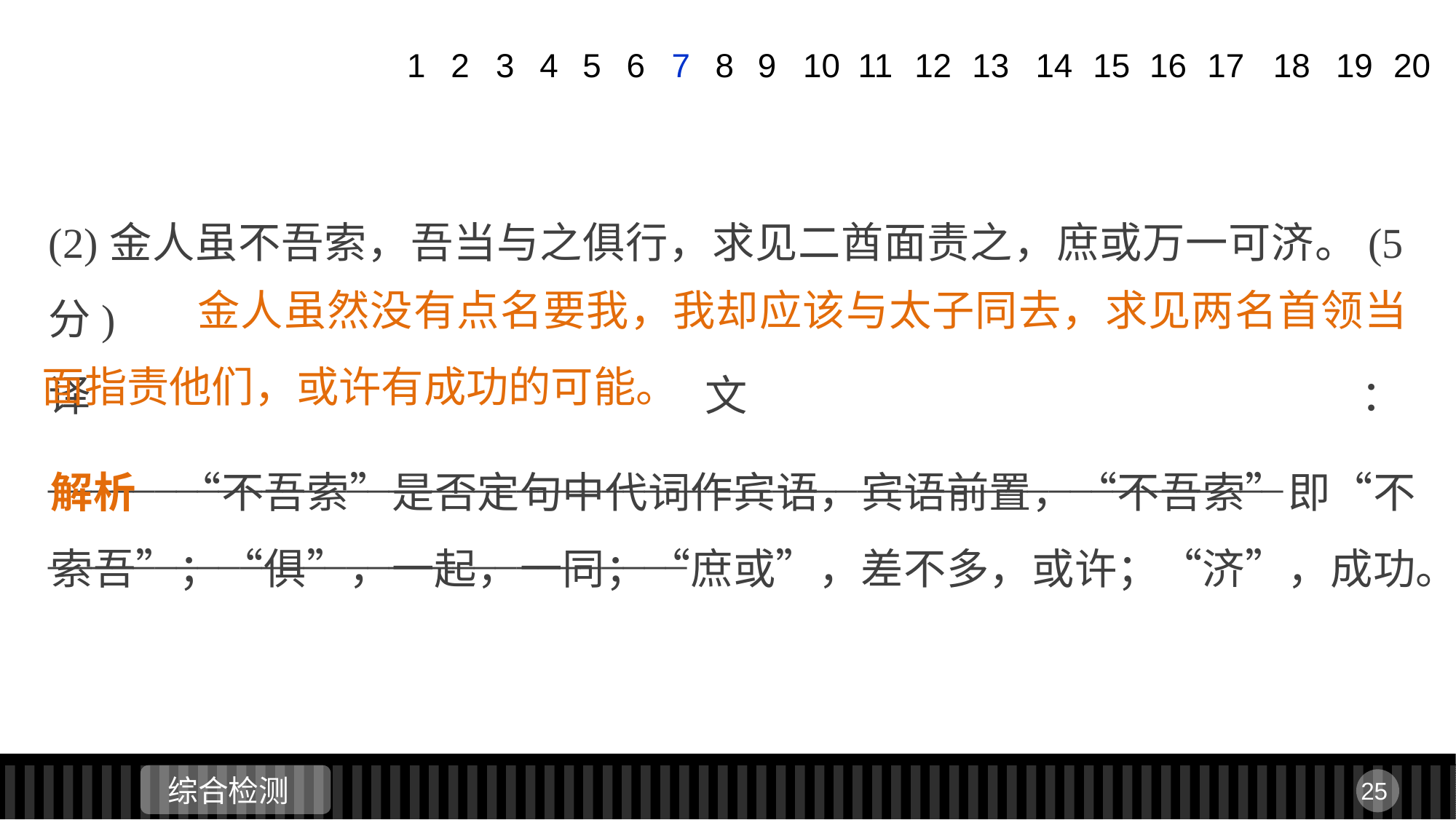

1
2
3
4
5
6
7
8
9
11
12
13
14
15
16
17
18
19
20
10
(2)金人虽不吾索，吾当与之俱行，求见二酋面责之，庶或万一可济。(5分)
译文：__________________________________________________________
______________________________
              金人虽然没有点名要我，我却应该与太子同去，求见两名首领当面指责他们，或许有成功的可能。
解析　“不吾索”是否定句中代词作宾语，宾语前置，“不吾索”即“不索吾”；“俱”，一起，一同；“庶或”，差不多，或许；“济”，成功。